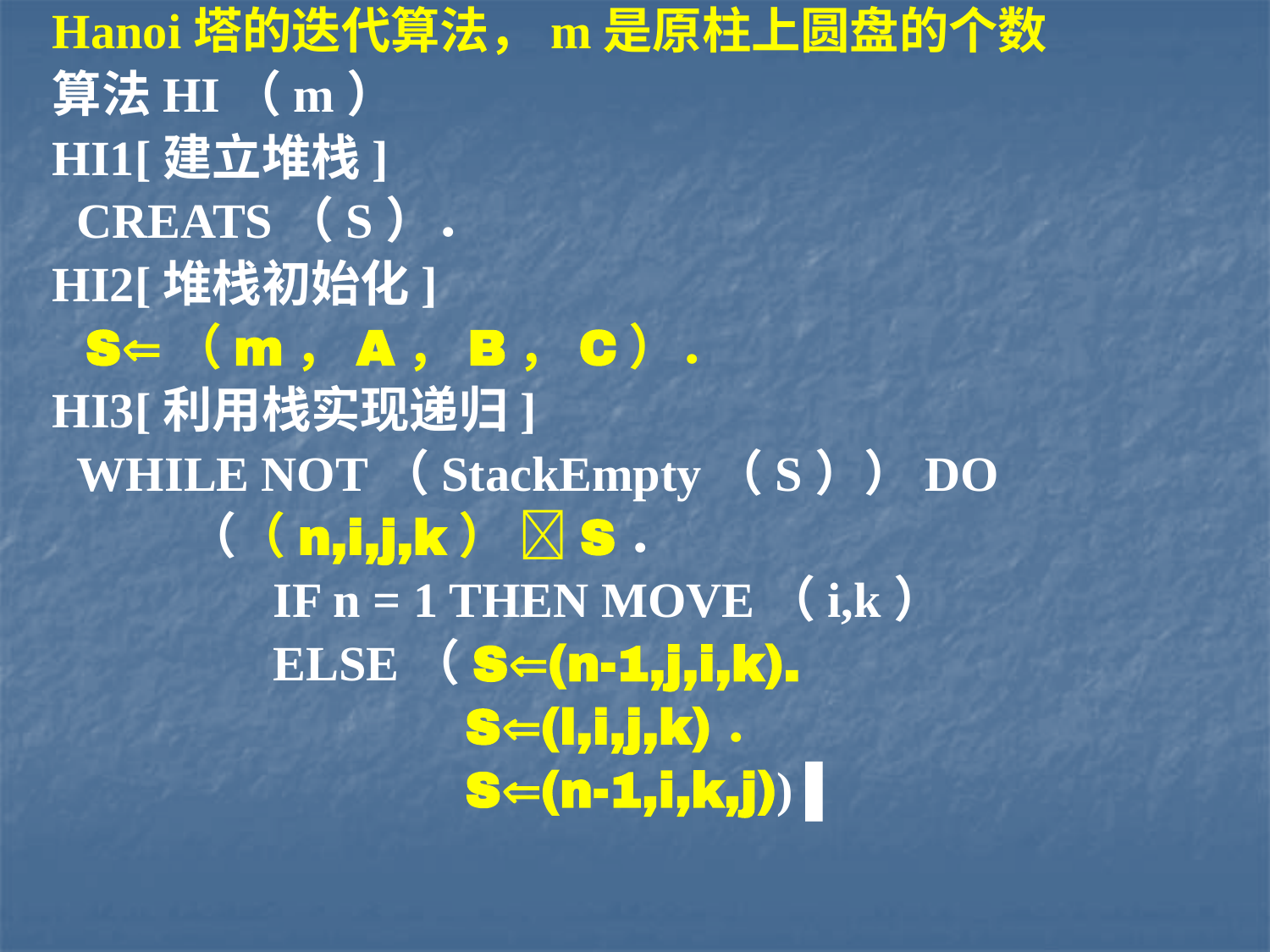

Hanoi塔的迭代算法，m是原柱上圆盘的个数
算法HI（m）
HI1[建立堆栈]
  CREATS（S）．
HI2[堆栈初始化]
  S⇐（m，A，B，C）．
HI3[利用栈实现递归]
  WHILE NOT（StackEmpty（S））DO
           （（n,i,j,k） ⇐S．
                  IF n = 1 THEN MOVE（i,k）
                  ELSE（S⇐(n-1,j,i,k).
                         S⇐(l,i,j,k)．
                         S⇐(n-1,i,k,j)) ▌